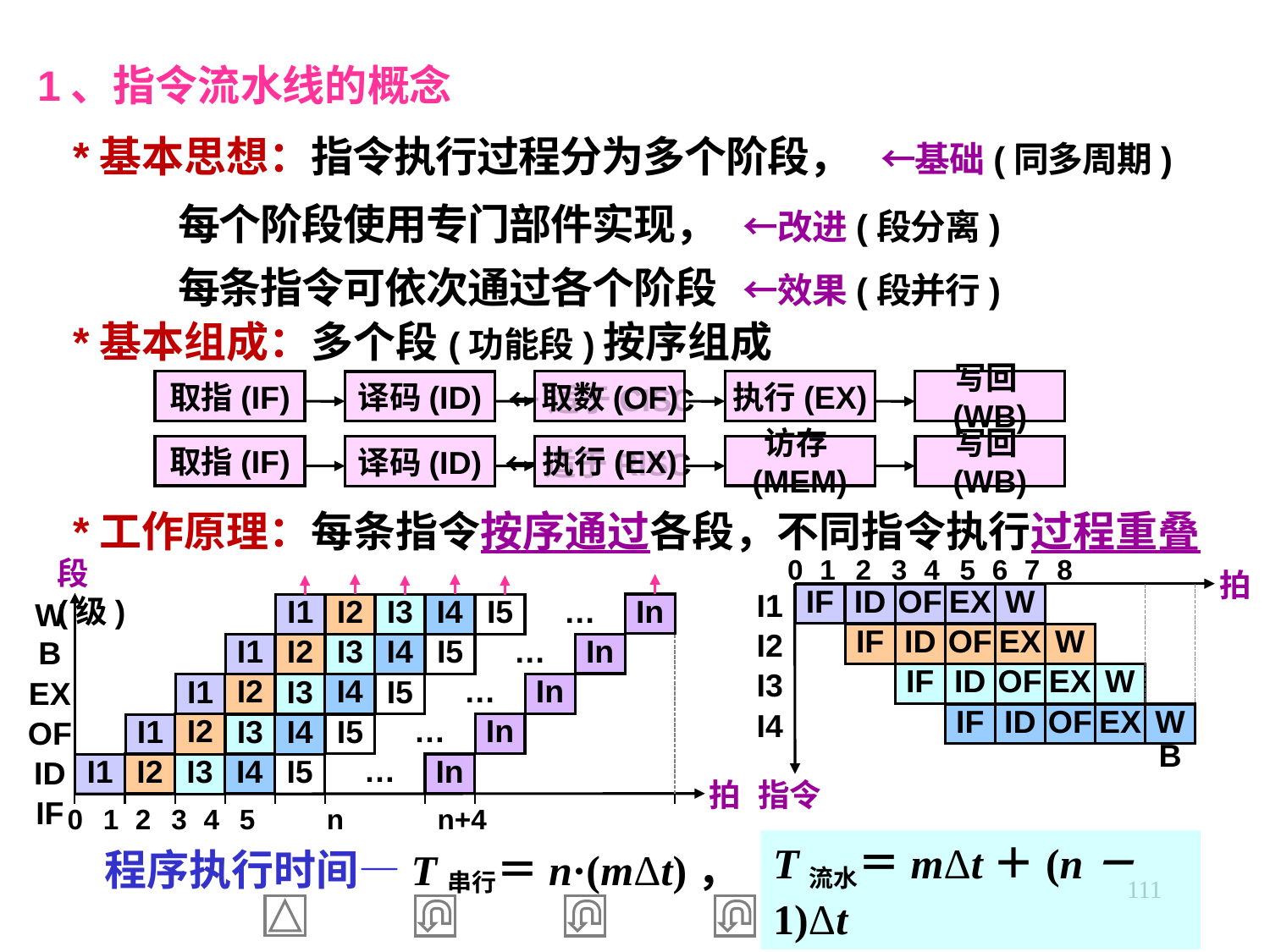

1、指令流水线的概念
   *基本思想：指令执行过程分为多个阶段，    ←基础(同多周期)
               每个阶段使用专门部件实现，   ←改进(段分离)
               每条指令可依次通过各个阶段   ←效果(段并行)
   *基本组成：多个段(功能段)按序组成
                                                           ←适于CISC
                                                                 ←适于RISC
取指(IF)
取数(OF)
执行(EX)
写回(WB)
译码(ID)

取指(IF)
执行(EX)
访存(MEM)
写回(WB)
译码(ID)

   *工作原理：每条指令按序通过各段，不同指令执行过程重叠
段(级)
WB
EX
OF
ID
IF
…
In
I1
I2
I3
I4
I5
I2
…
In
I1
I3
I4
I5
I2
I4
…
In
I1
I3
I5
I2
…
In
I1
I3
I4
I5
I2
…
In
I1
I3
I4
I5
拍
0   1   2   3   4   5          n            n+4
0   1   2   3   4   5   6   7   8
拍
I1
I2
I3
I4

IF
ID
OF
EX
WB
IF
ID
OF
EX
WB
IF
ID
OF
EX
WB
IF
ID
OF
EX
WB
指令
      程序执行时间—T串行＝n·(mΔt)，
T流水＝mΔt＋(n－1)Δt
111